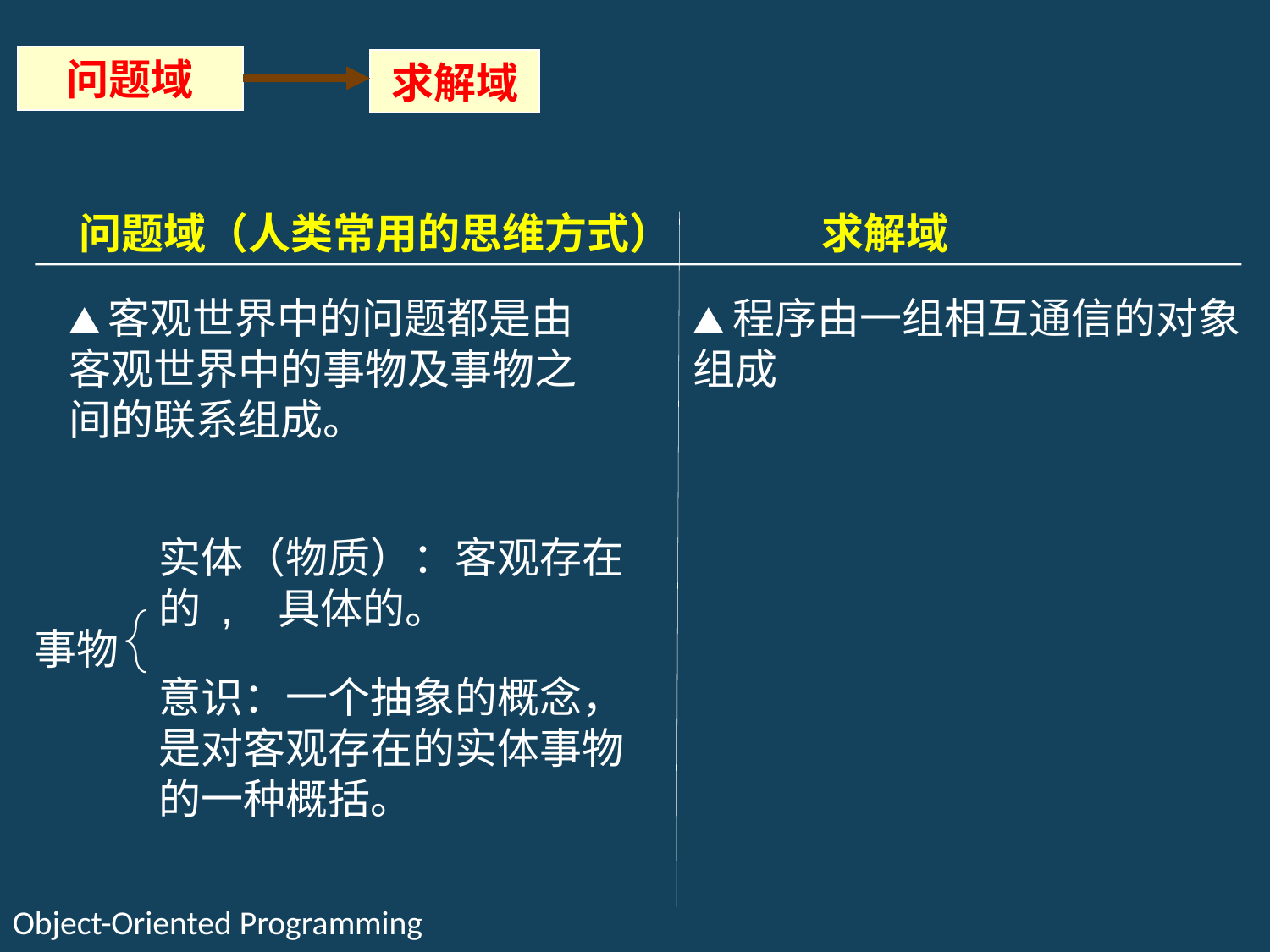

问题域
求解域

问题域（人类常用的思维方式）
求解域

▲程序由一组相互通信的对象组成
▲客观世界中的问题都是由客观世界中的事物及事物之间的联系组成。
实体（物质）：客观存在的 ,   具体的。

事物
意识：一个抽象的概念，是对客观存在的实体事物的一种概括。
Object-Oriented Programming